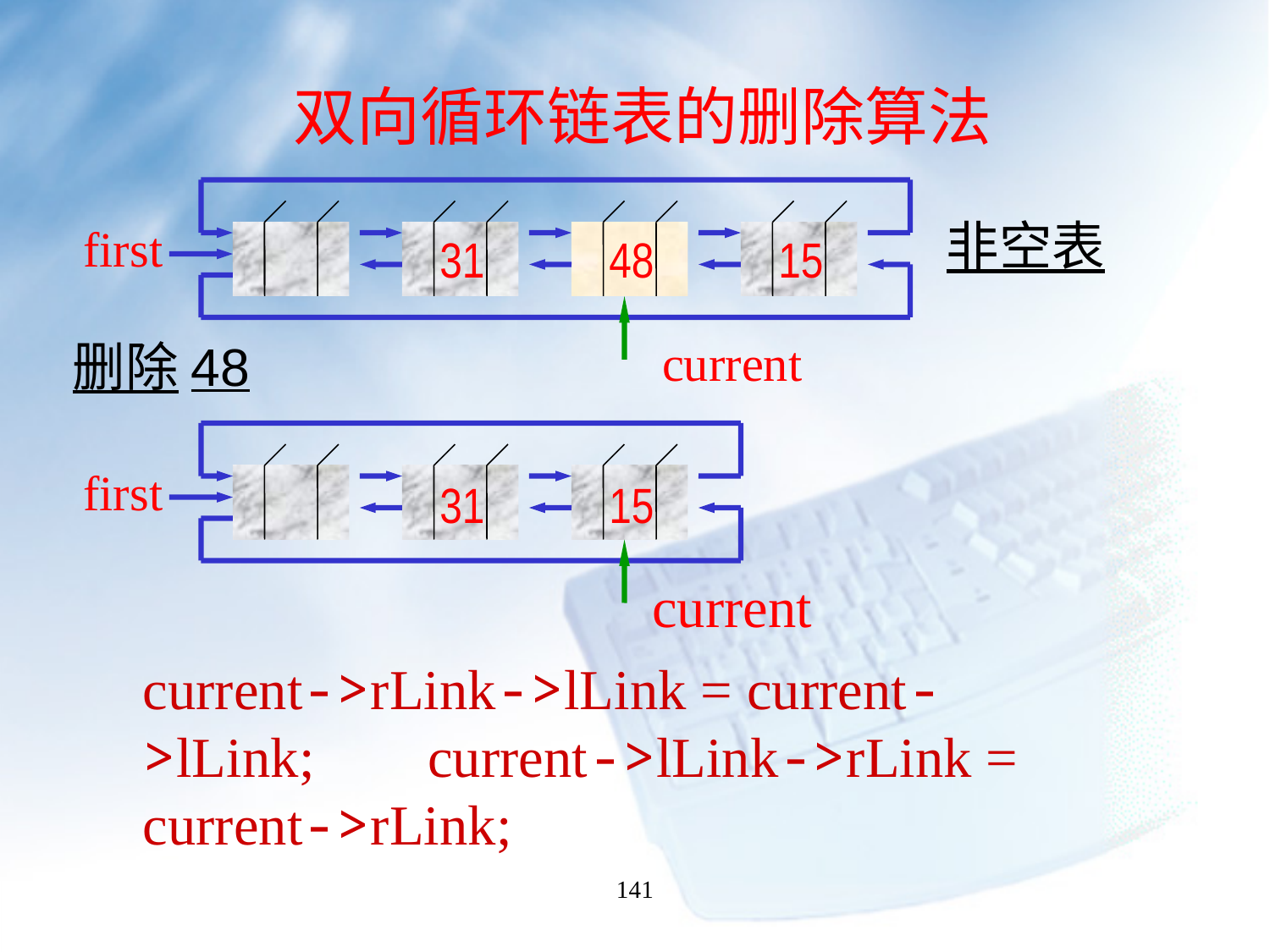

双向循环链表的删除算法

非空表
first

31

48

15

删除48
current

first

31
15

current
current->rLink->lLink = current->lLink;        current->lLink->rLink = current->rLink;
141